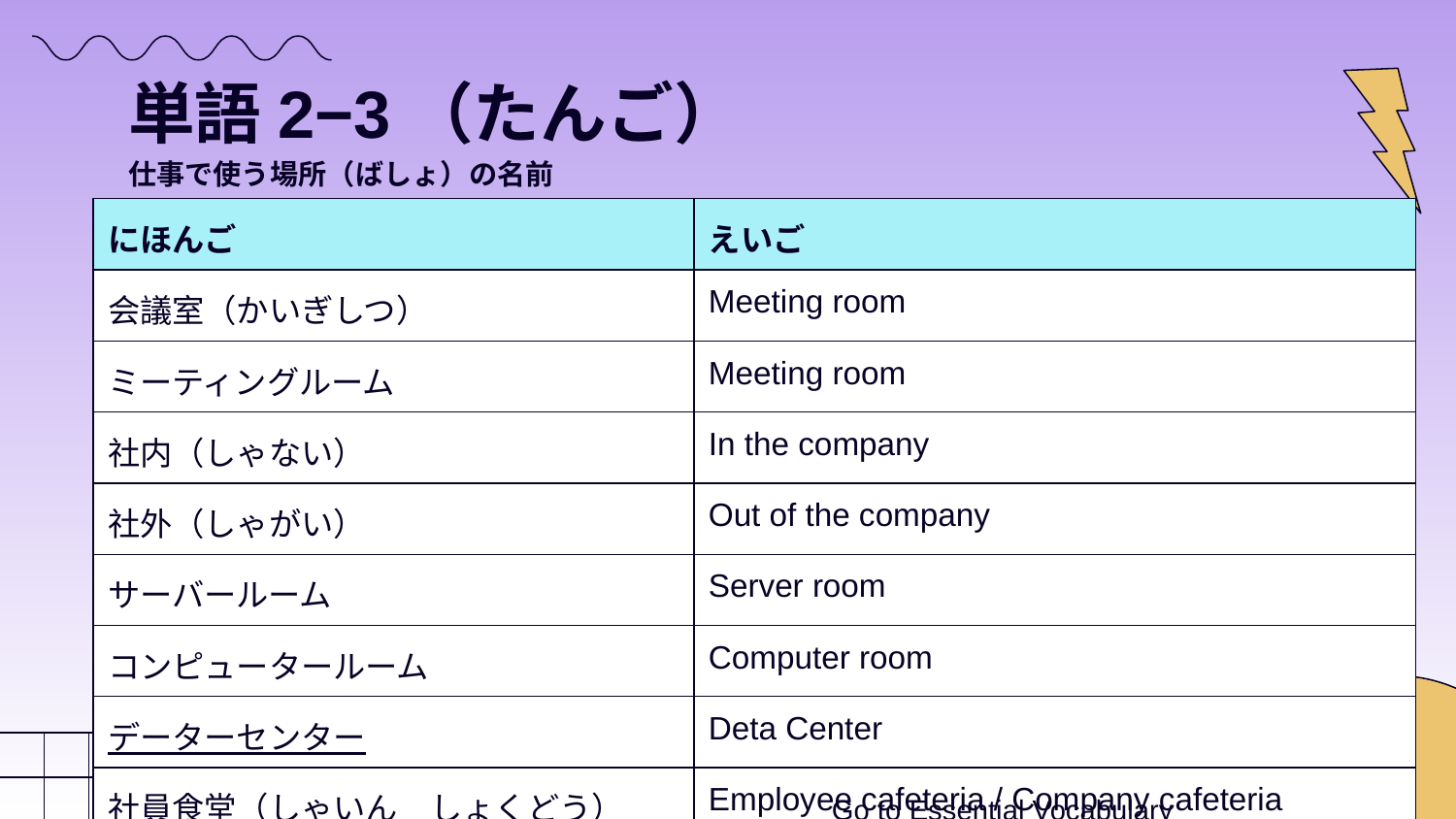

# 単語2−3（たんご） 仕事で使う場所（ばしょ）の名前
| にほんご | えいご |
| --- | --- |
| 会議室（かいぎしつ） | Meeting room |
| ミーティングルーム | Meeting room |
| 社内（しゃない） | In the company |
| 社外（しゃがい） | Out of the company |
| サーバールーム | Server room |
| コンピュータールーム | Computer room |
| データーセンター | Deta Center |
| 社員食堂（しゃいん　しょくどう） | Employee cafeteria / Company cafeteria |
| カフェテリア | cafeteria |
Go to Essential Vocabulary